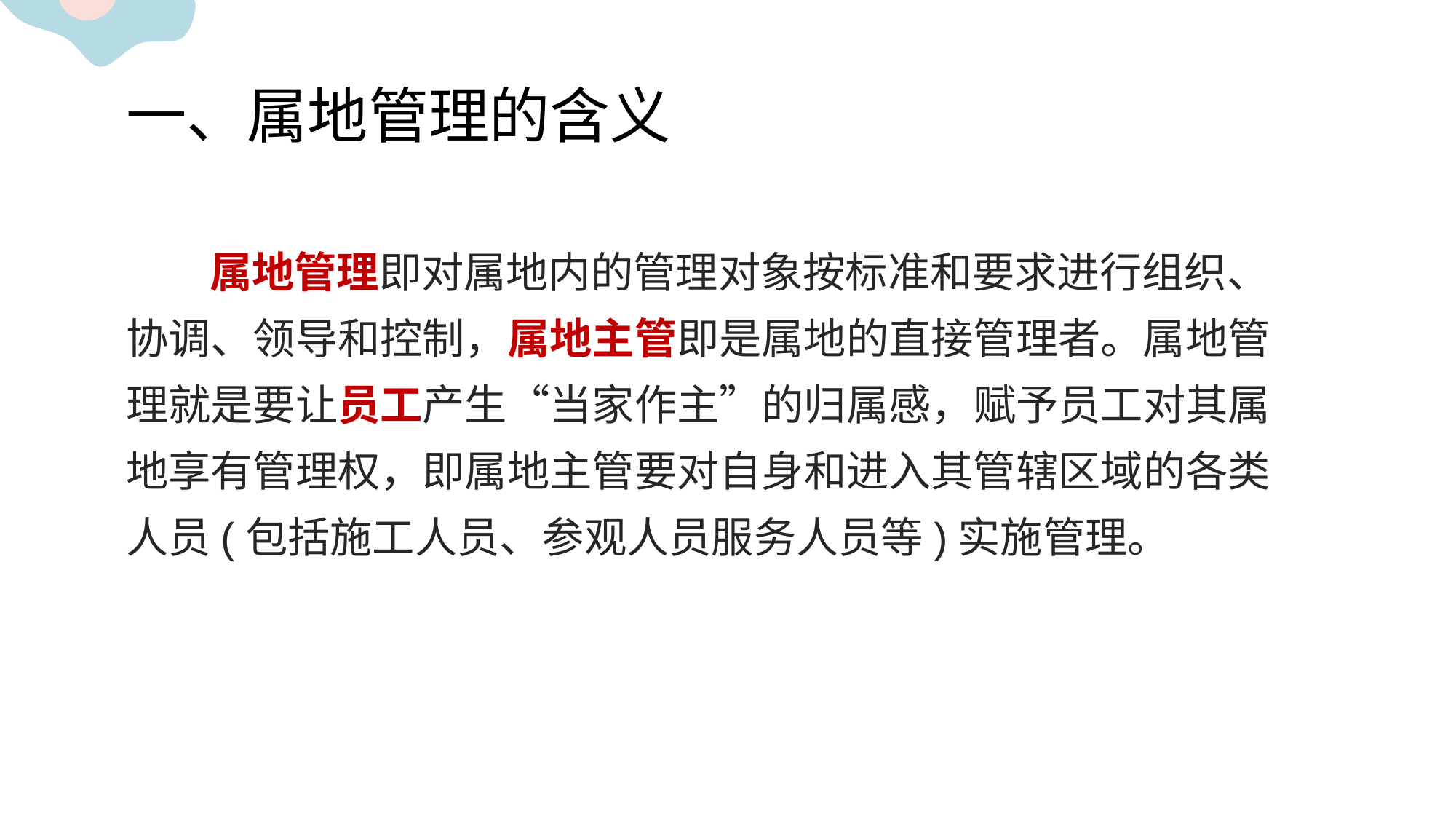

# 一、属地管理的含义
  属地管理即对属地内的管理对象按标准和要求进行组织、协调、领导和控制，属地主管即是属地的直接管理者。属地管理就是要让员工产生“当家作主”的归属感，赋予员工对其属地享有管理权，即属地主管要对自身和进入其管辖区域的各类人员(包括施工人员、参观人员服务人员等)实施管理。